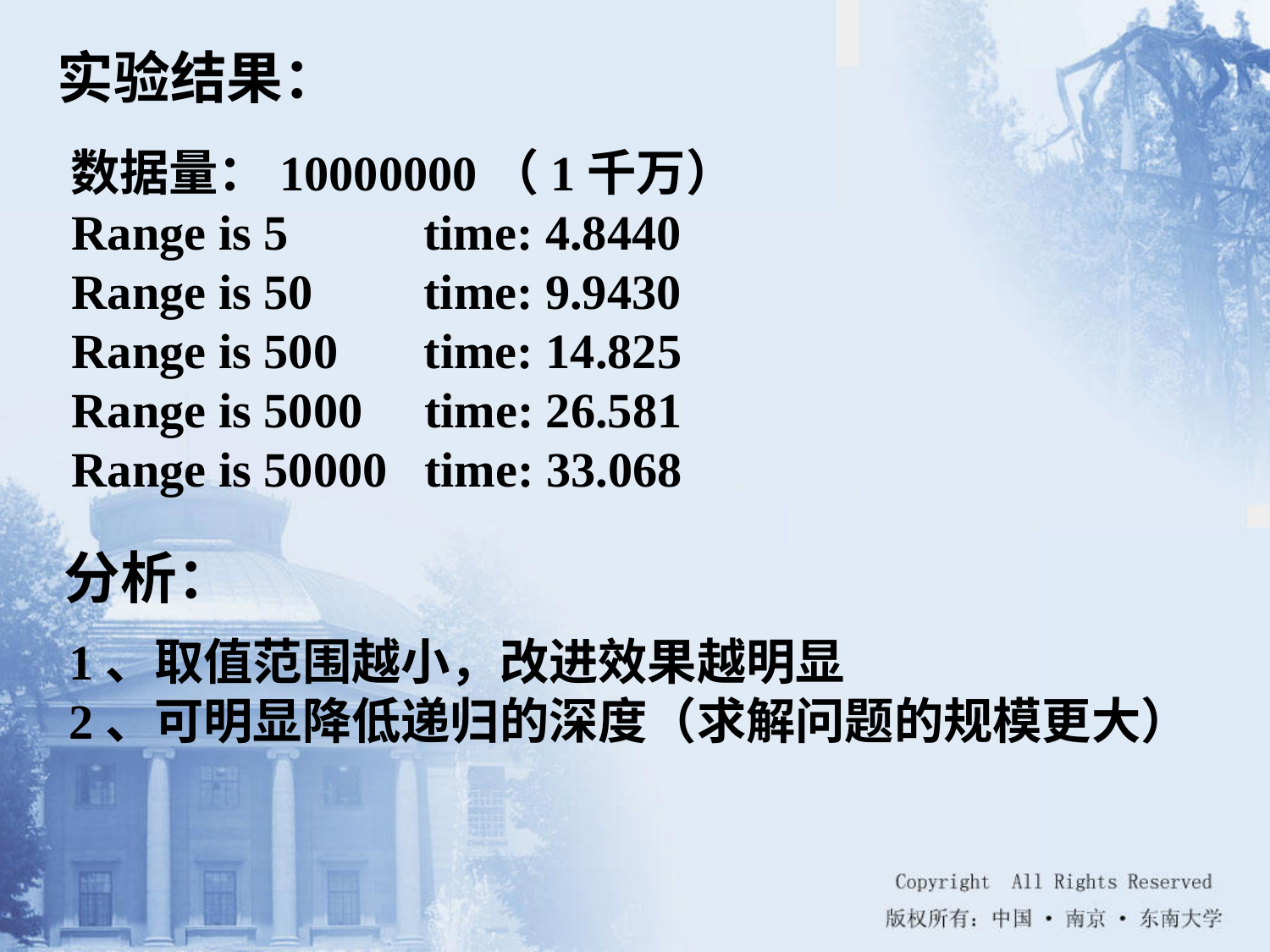

实验结果：
 数据量：10000000（1千万）
  Range is 5           time: 4.8440
  Range is 50         time: 9.9430
  Range is 500       time: 14.825
  Range is 5000     time: 26.581
  Range is 50000   time: 33.068
分析：
1、取值范围越小，改进效果越明显
2、可明显降低递归的深度（求解问题的规模更大）